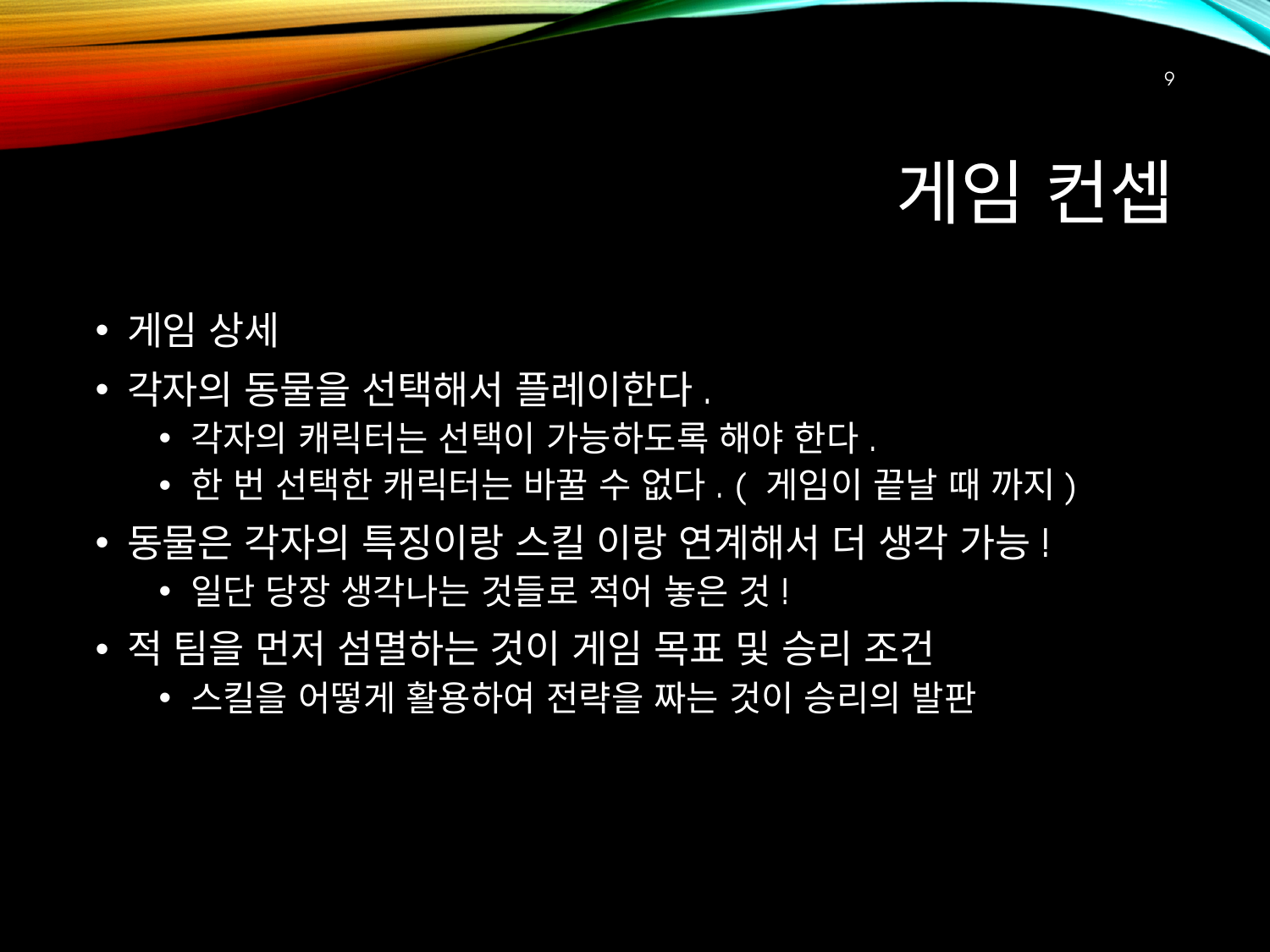

9
# 게임 컨셉
게임 상세
각자의 동물을 선택해서 플레이한다.
각자의 캐릭터는 선택이 가능하도록 해야 한다.
한 번 선택한 캐릭터는 바꿀 수 없다. ( 게임이 끝날 때 까지)
동물은 각자의 특징이랑 스킬 이랑 연계해서 더 생각 가능!
일단 당장 생각나는 것들로 적어 놓은 것!
적 팀을 먼저 섬멸하는 것이 게임 목표 및 승리 조건
스킬을 어떻게 활용하여 전략을 짜는 것이 승리의 발판